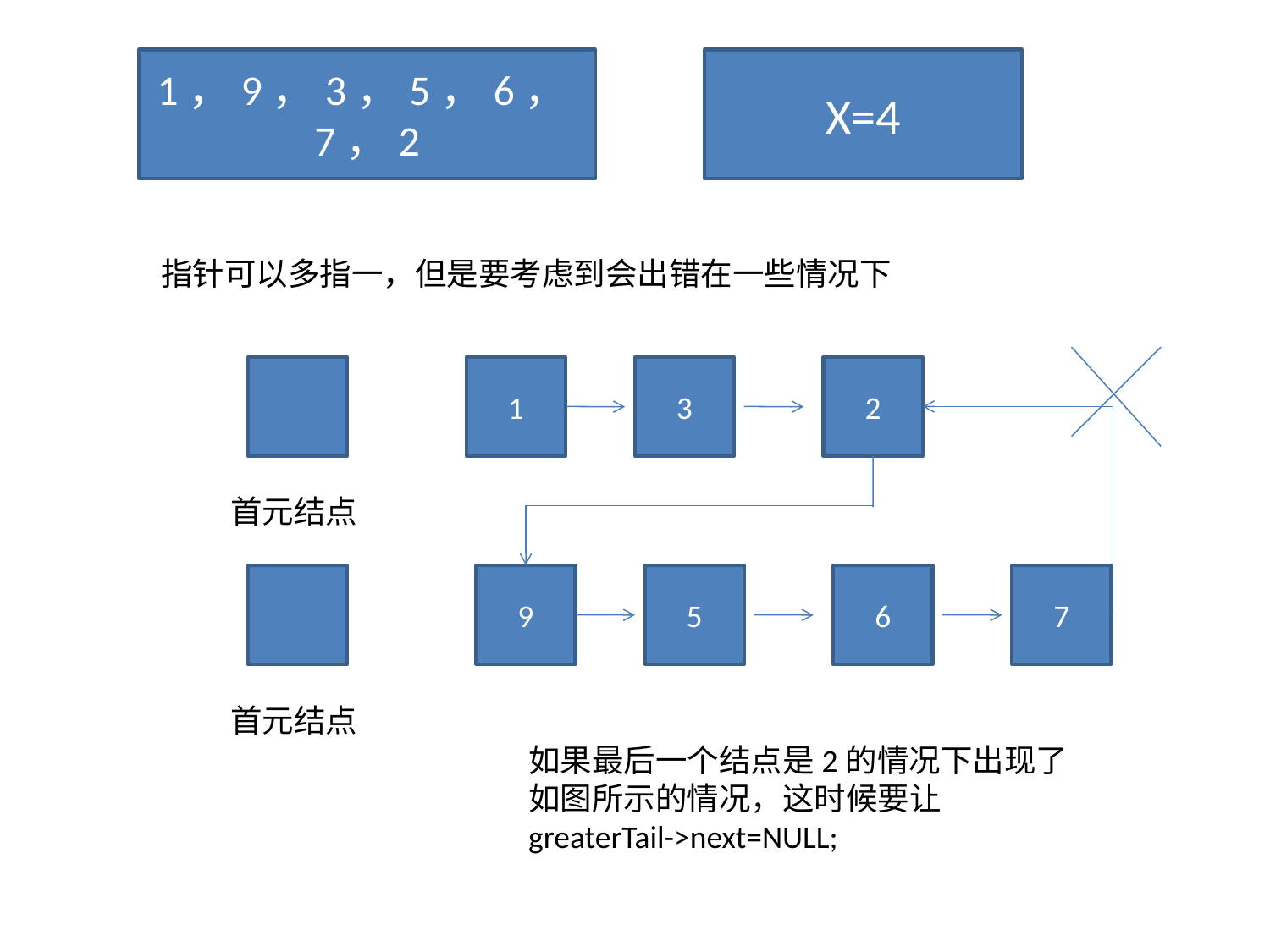

1，9，3，5，6，7，2
X=4
指针可以多指一，但是要考虑到会出错在一些情况下

1
3
2
首元结点

9
5
6
7
首元结点
如果最后一个结点是2的情况下出现了如图所示的情况，这时候要让greaterTail->next=NULL;